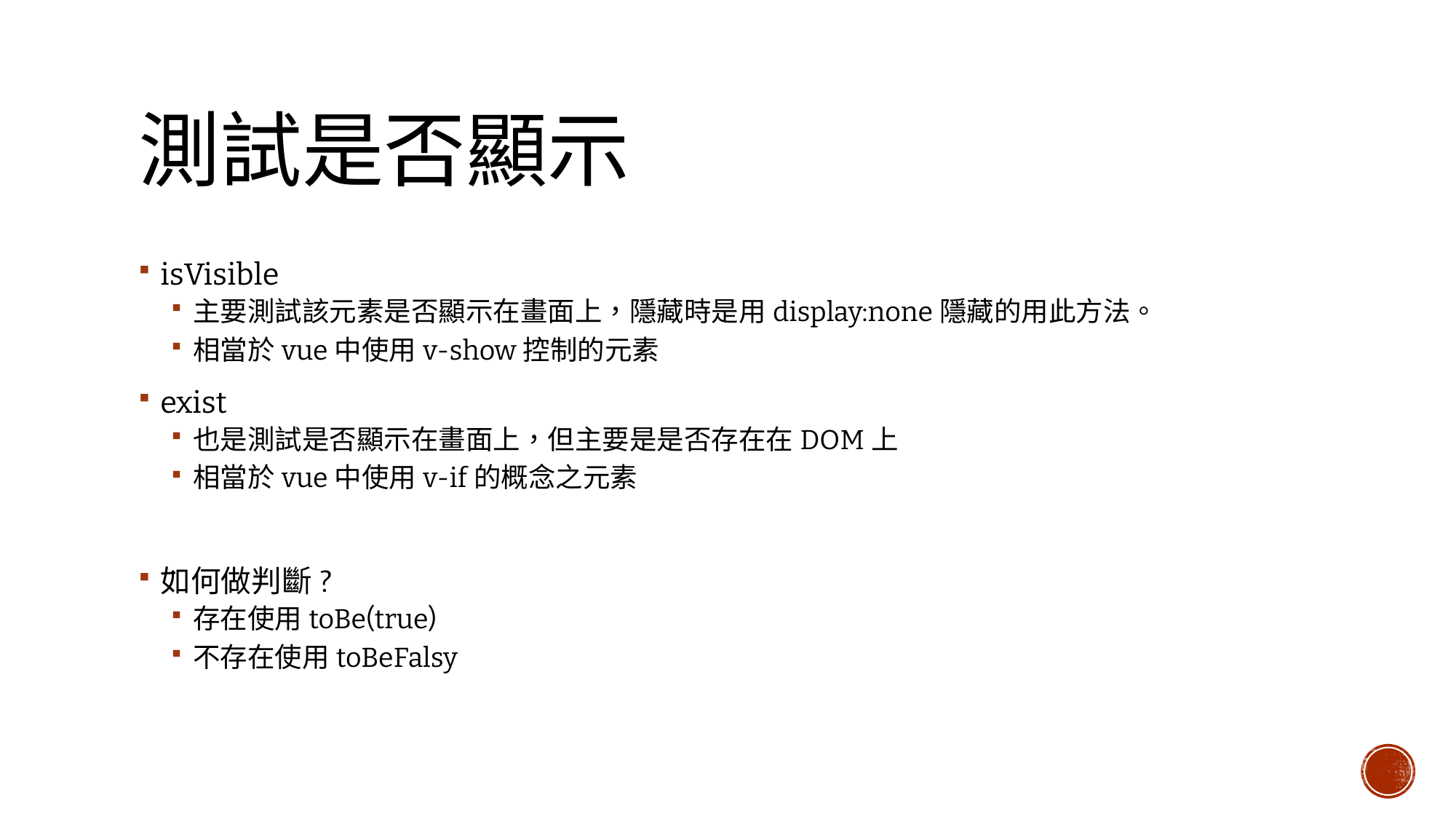

# 測試是否顯示
isVisible
主要測試該元素是否顯示在畫面上，隱藏時是用display:none隱藏的用此方法。
相當於vue中使用v-show控制的元素
exist
也是測試是否顯示在畫面上，但主要是是否存在在DOM上
相當於vue中使用v-if的概念之元素

如何做判斷?
存在使用toBe(true)
不存在使用toBeFalsy